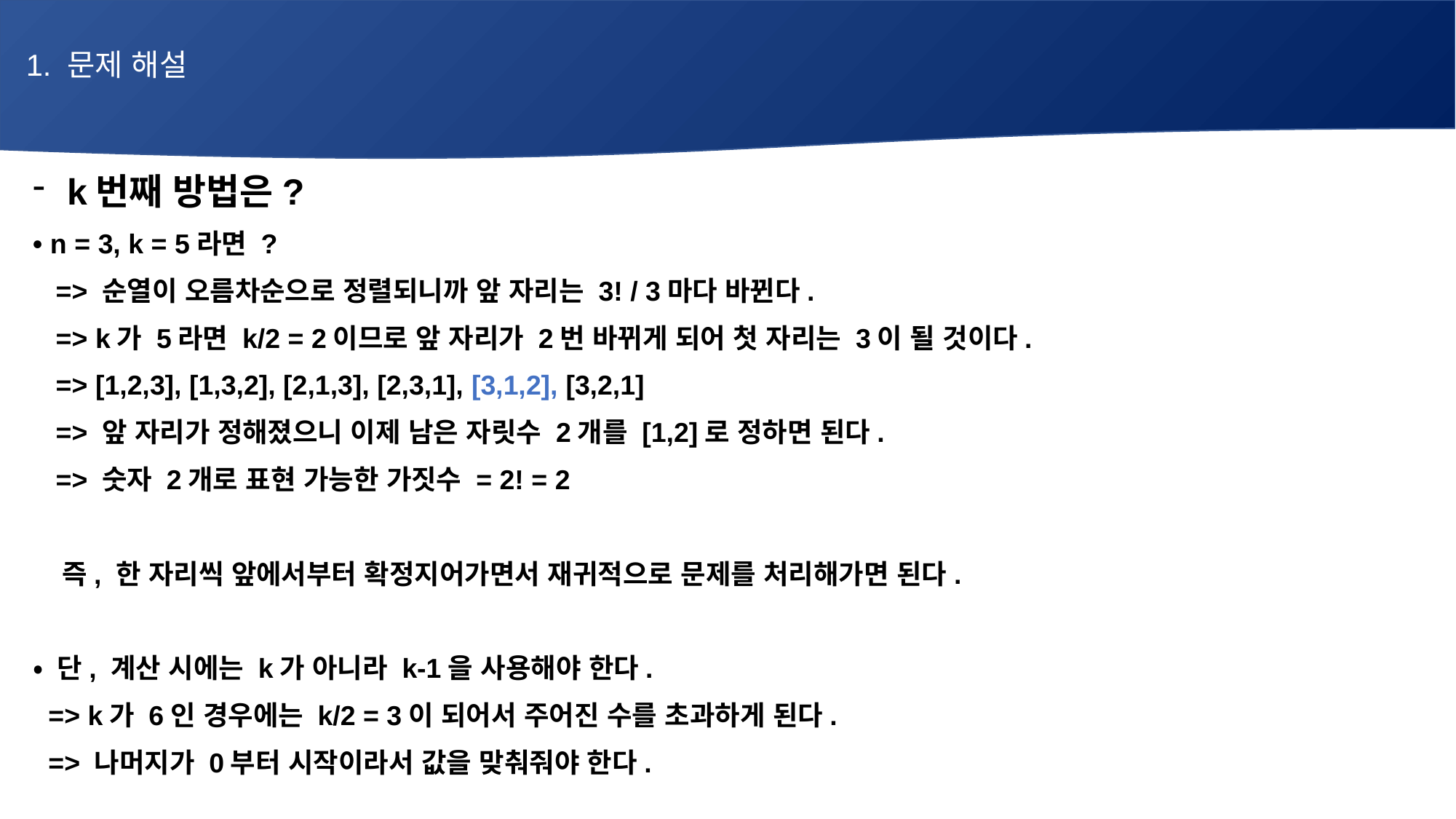

1. 문제 해설
k번째 방법은?
• n = 3, k = 5라면 ?
   => 순열이 오름차순으로 정렬되니까 앞 자리는 3! / 3마다 바뀐다.
   => k가 5라면 k/2 = 2이므로 앞 자리가 2번 바뀌게 되어 첫 자리는 3이 될 것이다.
   => [1,2,3], [1,3,2], [2,1,3], [2,3,1], [3,1,2], [3,2,1]
   => 앞 자리가 정해졌으니 이제 남은 자릿수 2개를 [1,2]로 정하면 된다.
   => 숫자 2개로 표현 가능한 가짓수 = 2! = 2

   즉, 한 자리씩 앞에서부터 확정지어가면서 재귀적으로 문제를 처리해가면 된다.

• 단, 계산 시에는 k가 아니라 k-1을 사용해야 한다.
  => k가 6인 경우에는 k/2 = 3이 되어서 주어진 수를 초과하게 된다.
  => 나머지가 0부터 시작이라서 값을 맞춰줘야 한다.